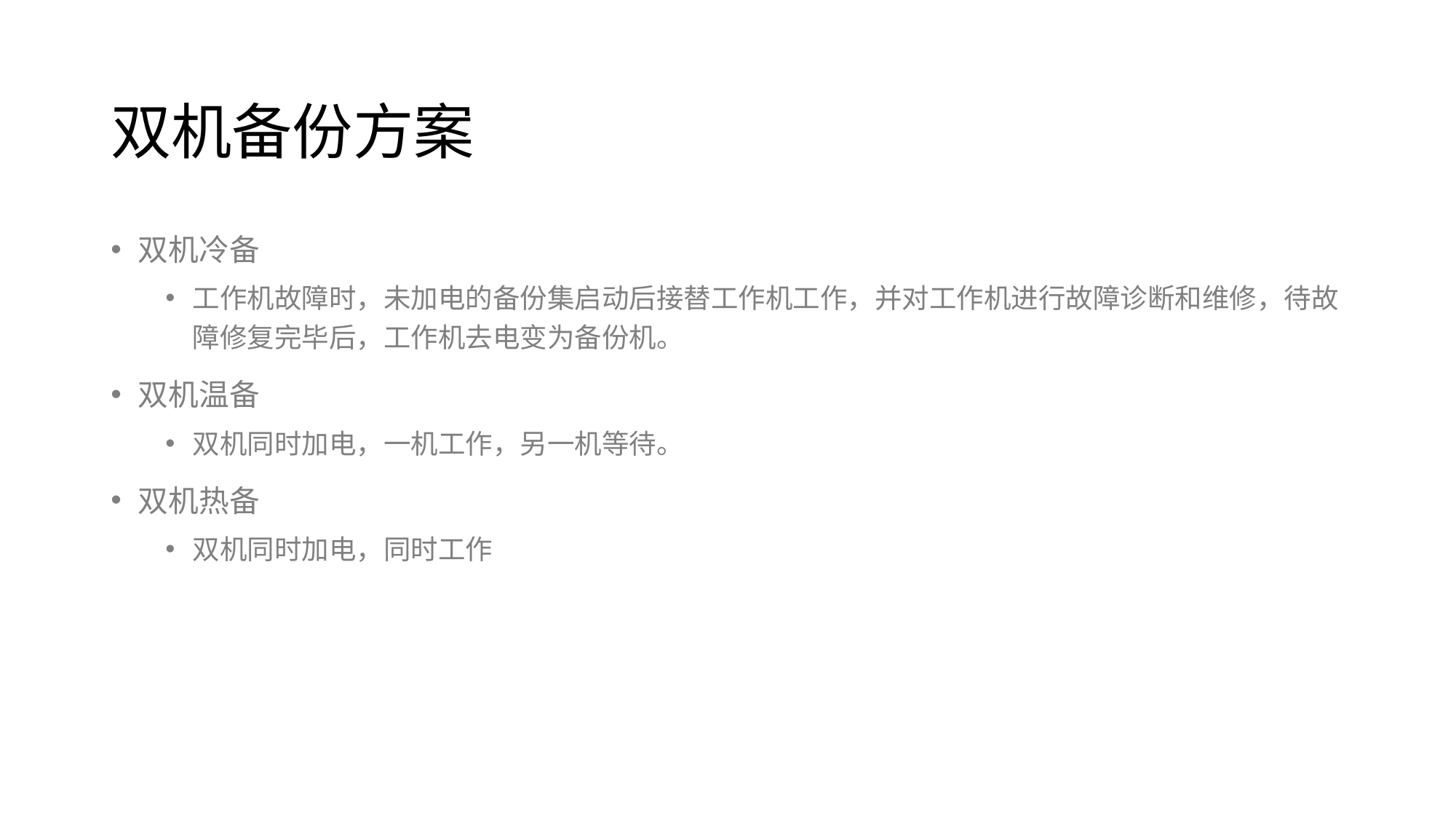

# 双机备份方案
双机冷备
工作机故障时，未加电的备份集启动后接替工作机工作，并对工作机进行故障诊断和维修，待故障修复完毕后，工作机去电变为备份机。
双机温备
双机同时加电，一机工作，另一机等待。
双机热备
双机同时加电，同时工作